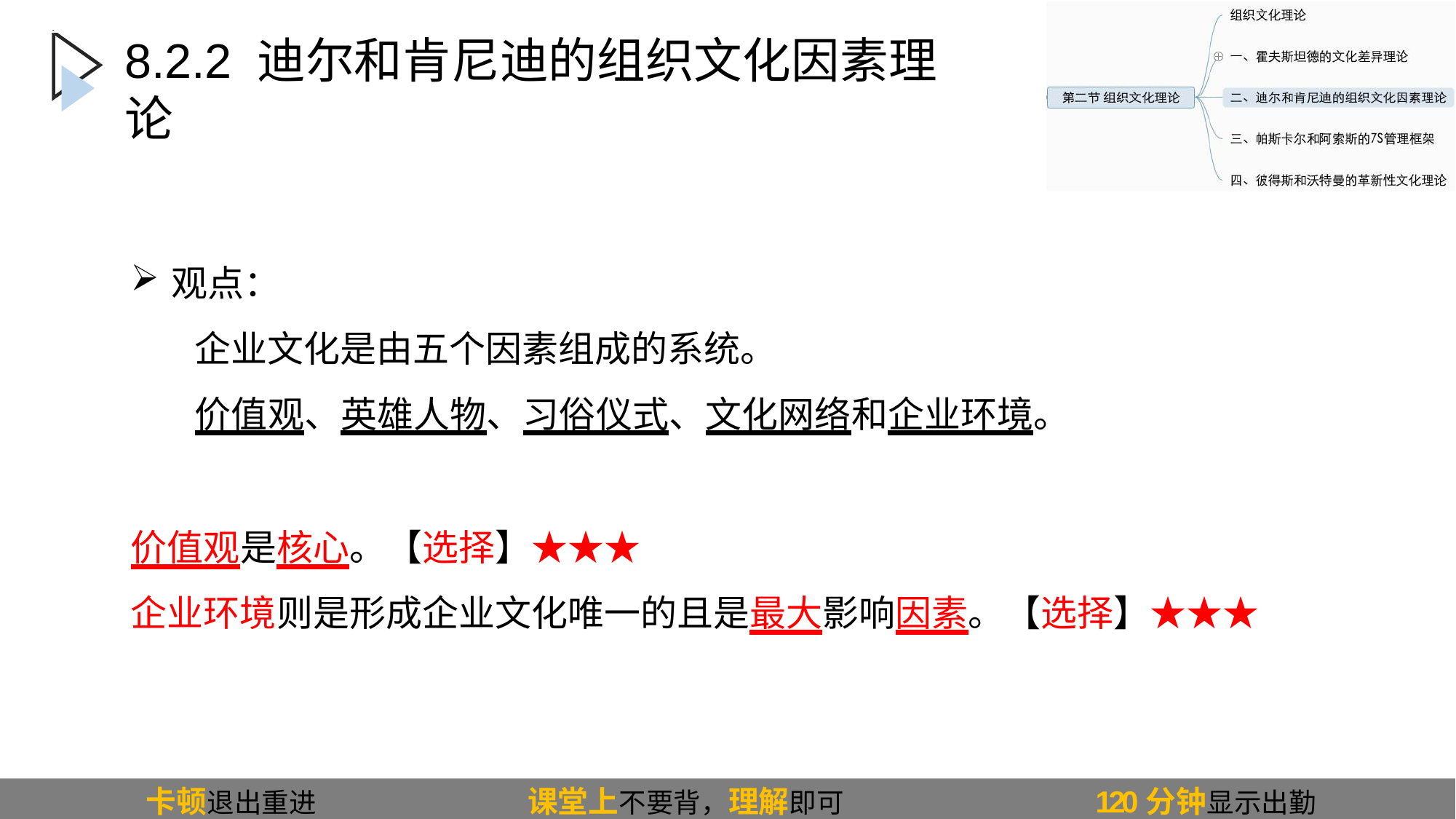

2
尼
# 8.2.2 迪尔和肯尼迪的组织文化因素理论
观点：
企业文化是由五个因素组成的系统。
价值观、英雄人物、习俗仪式、文化网络和企业环境。

价值观是核心。【选择】★★★
企业环境则是形成企业文化唯一的且是最大影响因素。【选择】★★★
卡顿退出重进
课堂上不要背，理解即可
120分钟显示出勤